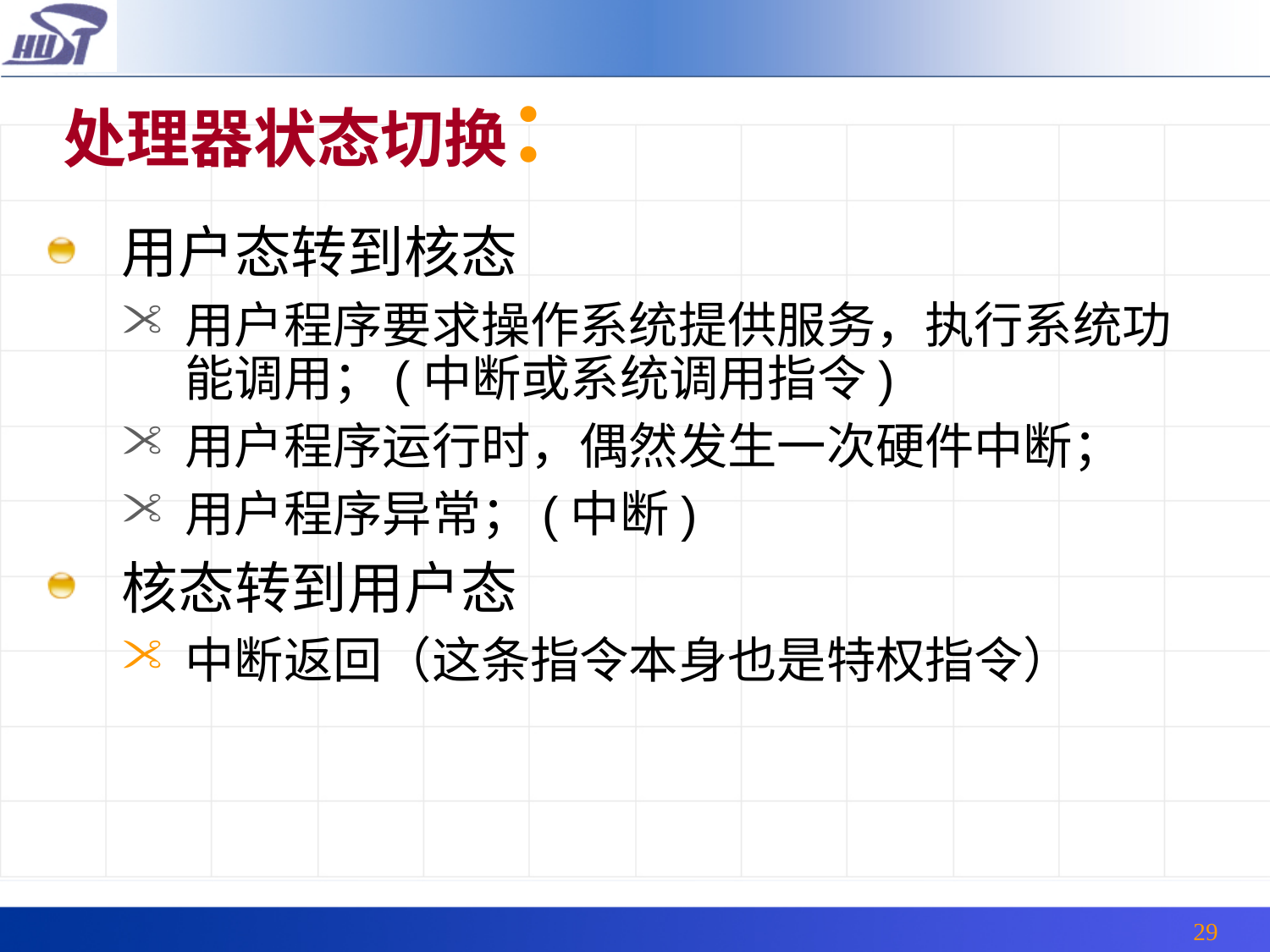

# 处理器状态切换：
用户态转到核态
用户程序要求操作系统提供服务，执行系统功能调用；(中断或系统调用指令)
用户程序运行时，偶然发生一次硬件中断；
用户程序异常；(中断)
核态转到用户态
中断返回（这条指令本身也是特权指令）
29